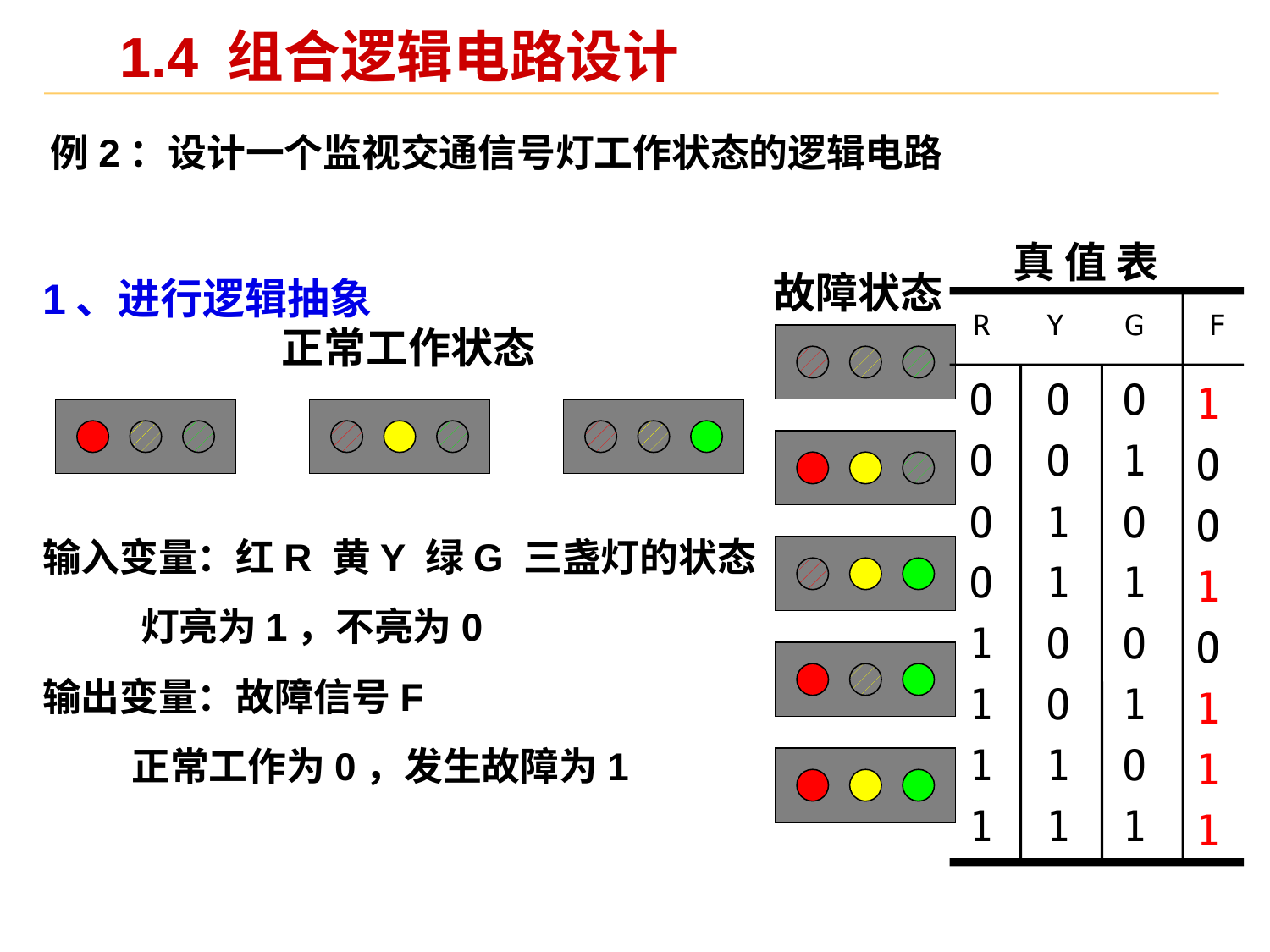

# 1.4 组合逻辑电路设计
例2：设计一个监视交通信号灯工作状态的逻辑电路

真 值 表

R
Y
G
F
0    0    0
0    0    1
0    1    0
0    1    1
1    0    0
1    0    1
1    1    0
1    1    1

1、进行逻辑抽象

输入变量：红R 黄Y 绿G 三盏灯的状态
          灯亮为1，不亮为0
输出变量：故障信号F
         正常工作为0，发生故障为1
故障状态

正常工作状态

1
0
0
1
0
1
1
1
12